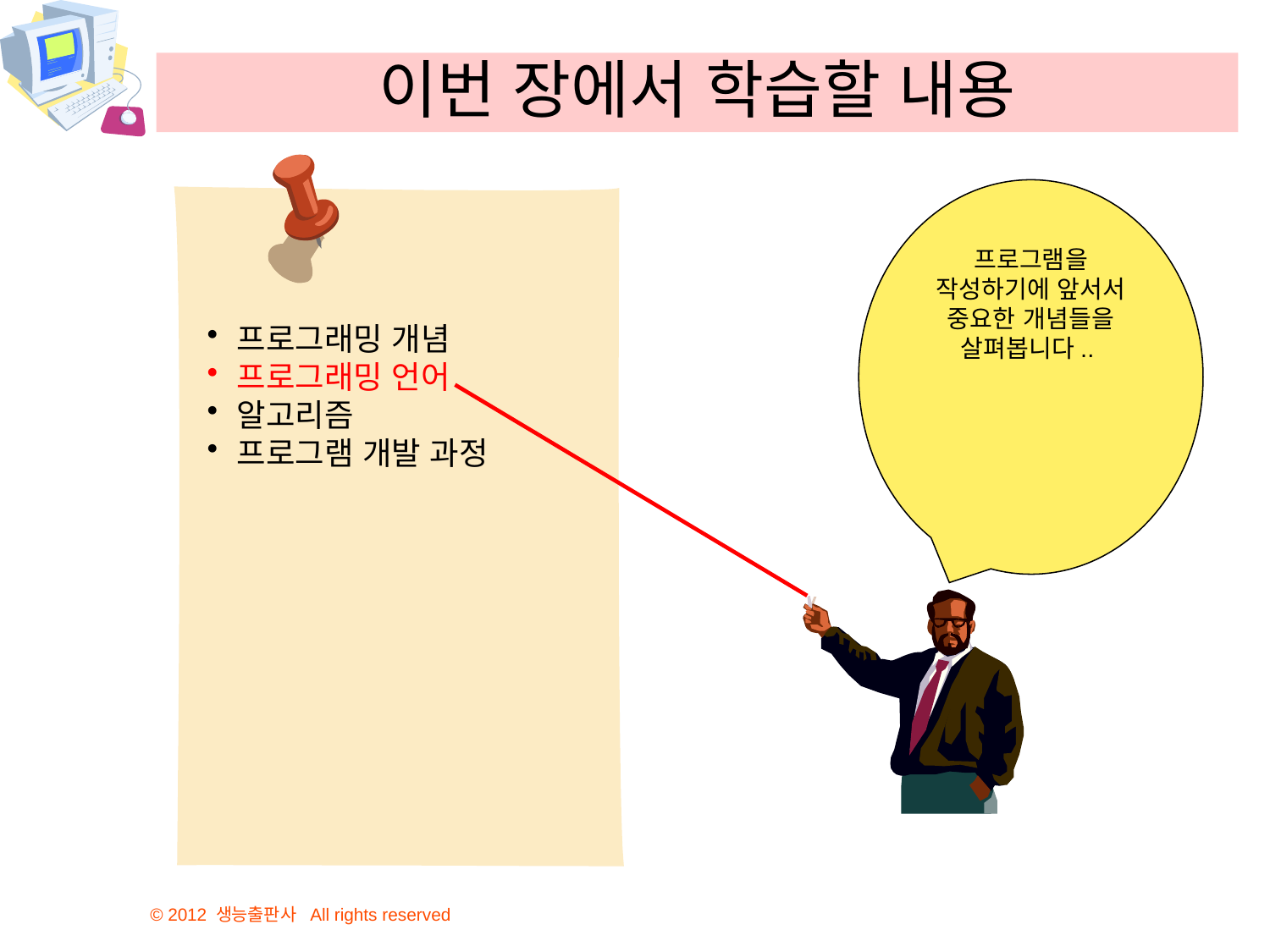

# 이번 장에서 학습할 내용

프로그램을 작성하기에 앞서서 중요한 개념들을 살펴봅니다..

프로그래밍 개념
프로그래밍 언어
알고리즘
프로그램 개발 과정